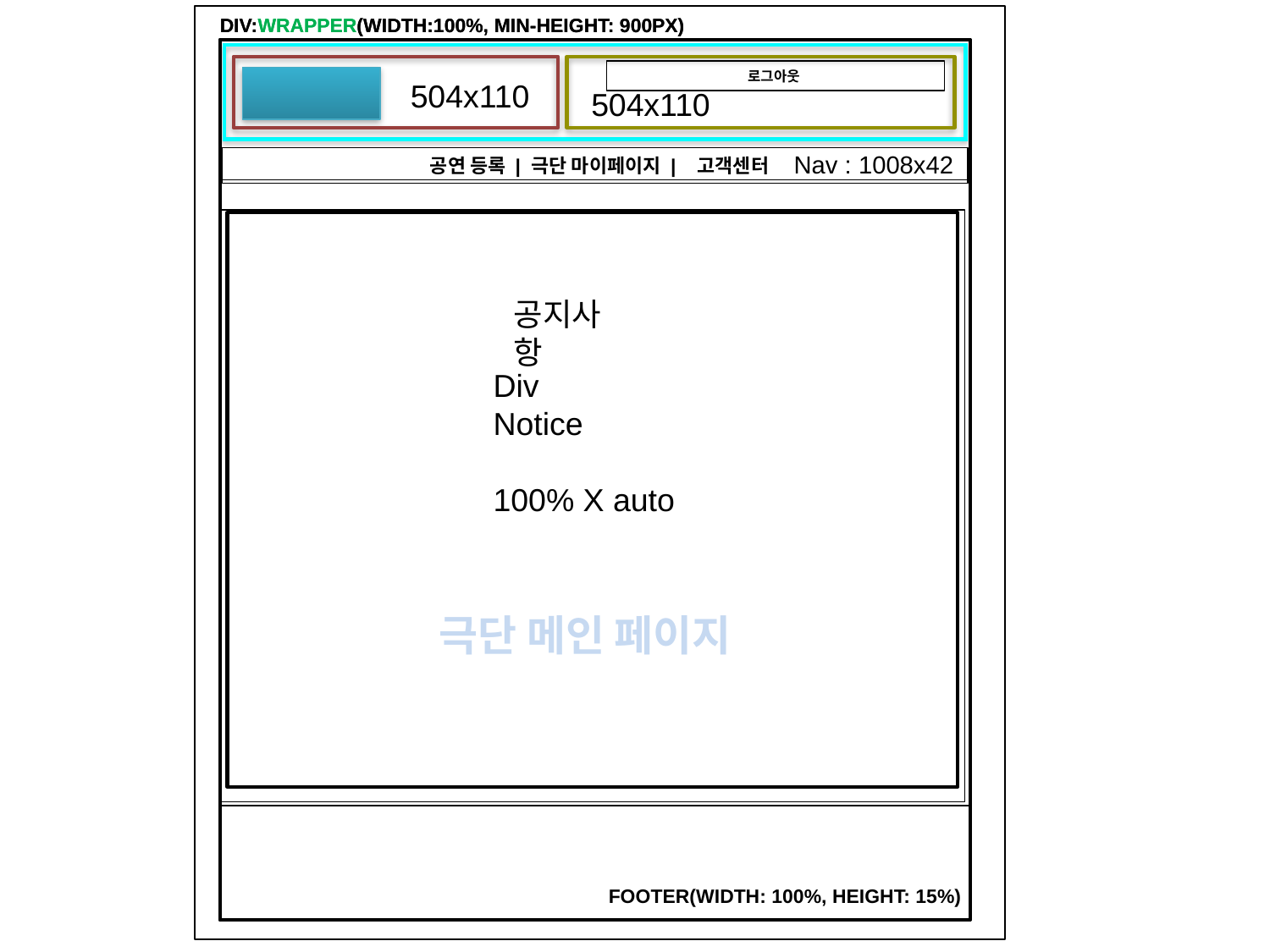

DIV:WRAPPER(WIDTH:100%, MIN-HEIGHT: 900PX)
DIV:WRAPPER(WIDTH:100%, MIN-HEIGHT: 900PX)

로그아웃

504x110
504x110
Nav : 1008x42
 공연 등록 | 극단 마이페이지 |   고객센터

공지사항
Div
Notice

100% X auto
극단 메인 페이지

FOOTER(WIDTH: 100%, HEIGHT: 15%)